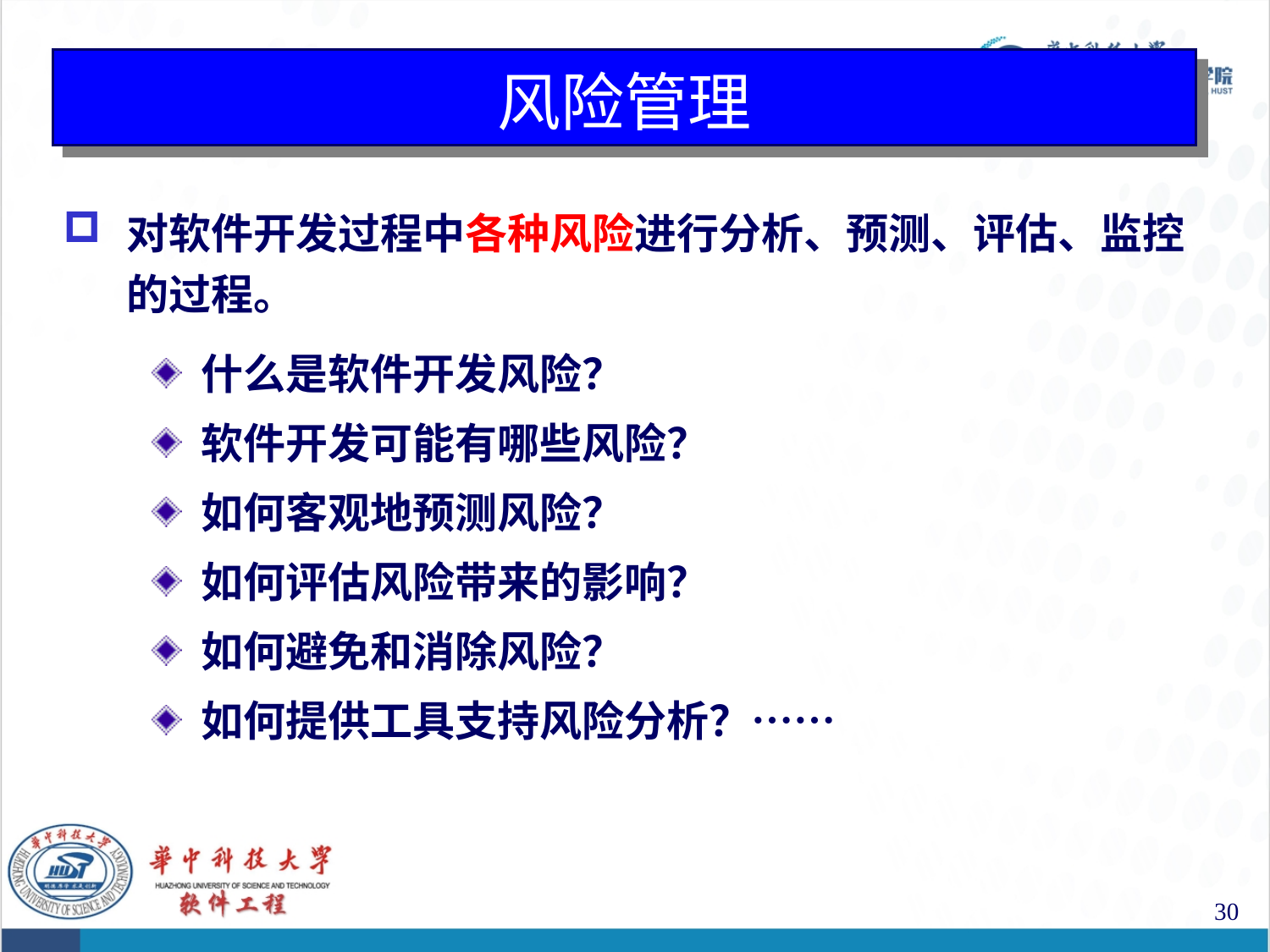

# 风险管理
对软件开发过程中各种风险进行分析、预测、评估、监控的过程。
什么是软件开发风险？
软件开发可能有哪些风险？
如何客观地预测风险？
如何评估风险带来的影响？
如何避免和消除风险？
如何提供工具支持风险分析？……
30